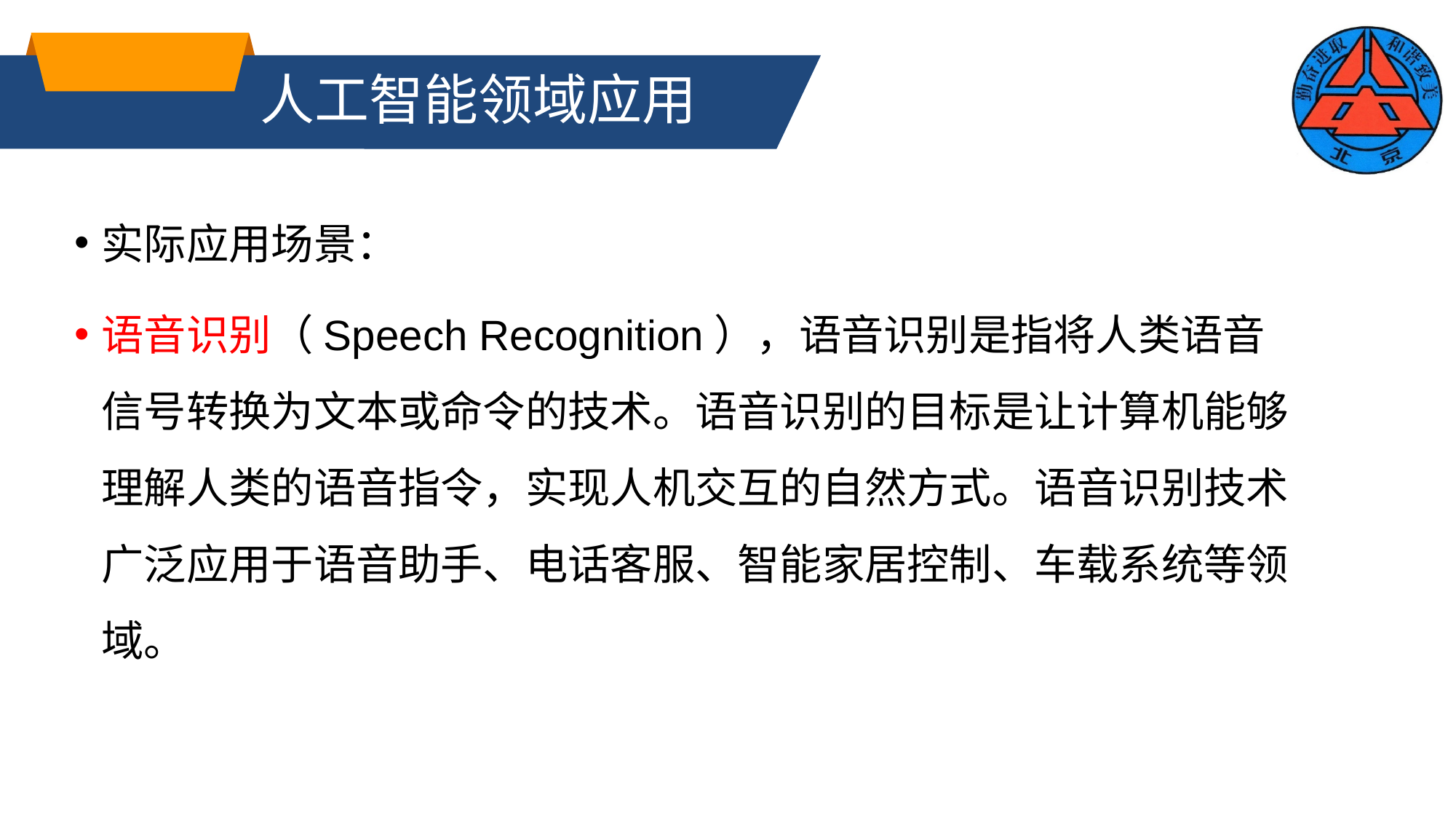

# 人工智能领域应用
实际应用场景：
语音识别（Speech Recognition），语音识别是指将人类语音信号转换为文本或命令的技术。语音识别的目标是让计算机能够理解人类的语音指令，实现人机交互的自然方式。语音识别技术广泛应用于语音助手、电话客服、智能家居控制、车载系统等领域。